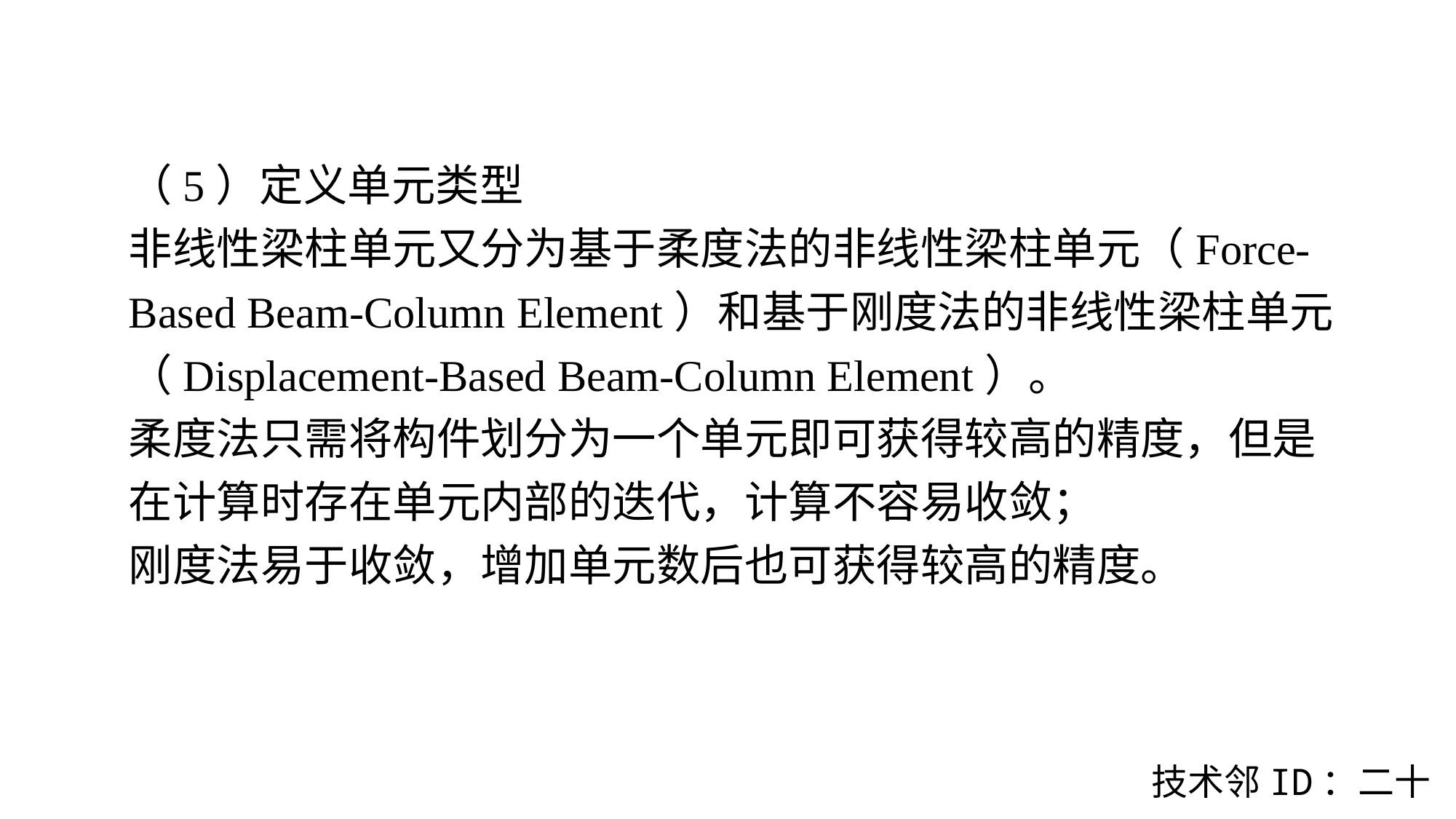

# （5）定义单元类型 非线性梁柱单元又分为基于柔度法的非线性梁柱单元（Force-Based Beam-Column Element）和基于刚度法的非线性梁柱单元（Displacement-Based Beam-Column Element）。 柔度法只需将构件划分为一个单元即可获得较高的精度，但是在计算时存在单元内部的迭代，计算不容易收敛； 刚度法易于收敛，增加单元数后也可获得较高的精度。